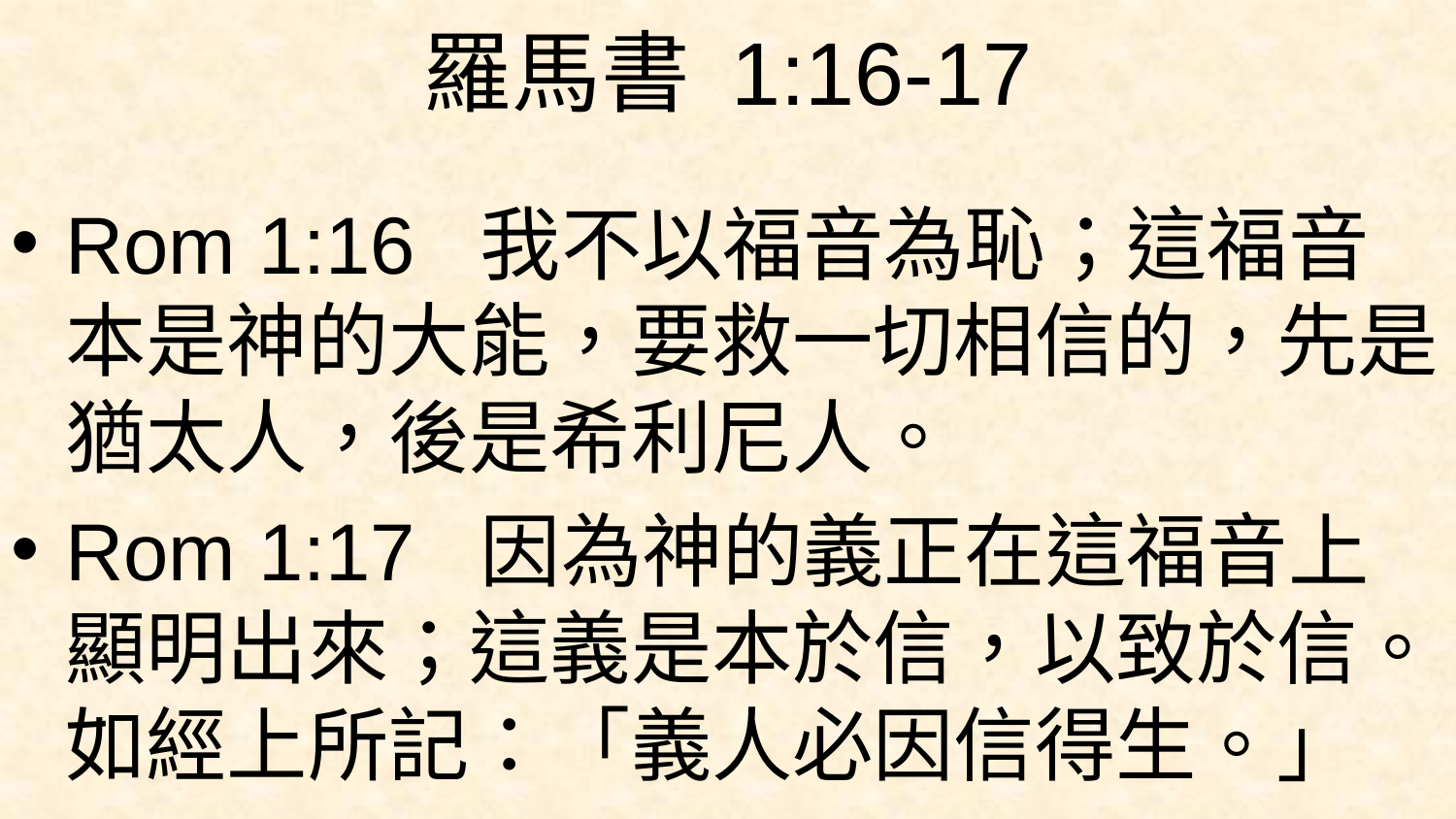

# 羅馬書 1:16-17
Rom 1:16  我不以福音為恥；這福音本是神的大能，要救一切相信的，先是猶太人，後是希利尼人。
Rom 1:17  因為神的義正在這福音上顯明出來；這義是本於信，以致於信。如經上所記：「義人必因信得生。」